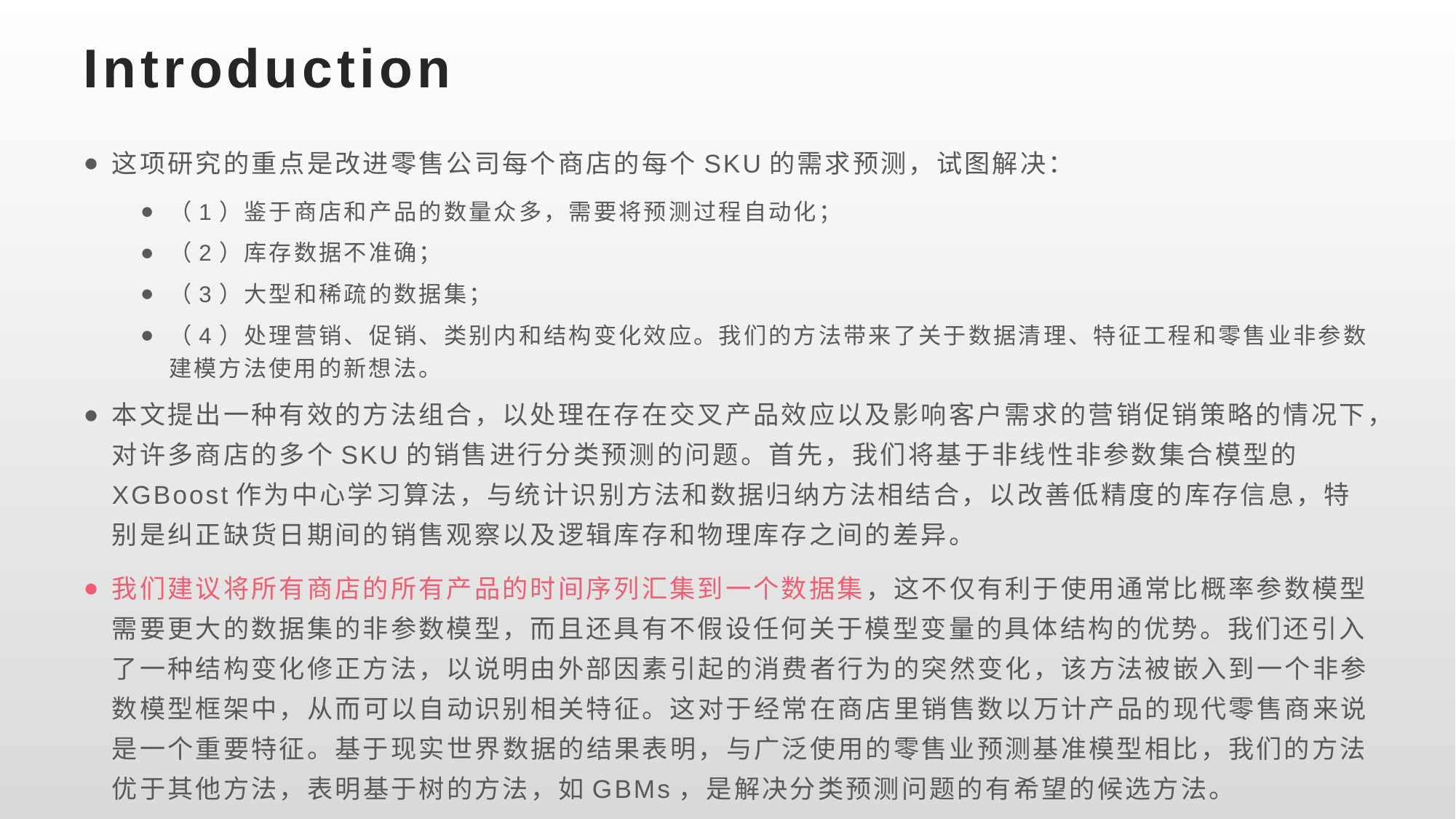

# Introduction
这项研究的重点是改进零售公司每个商店的每个SKU的需求预测，试图解决：
（1）鉴于商店和产品的数量众多，需要将预测过程自动化；
（2）库存数据不准确；
（3）大型和稀疏的数据集；
（4）处理营销、促销、类别内和结构变化效应。我们的方法带来了关于数据清理、特征工程和零售业非参数建模方法使用的新想法。
本文提出一种有效的方法组合，以处理在存在交叉产品效应以及影响客户需求的营销促销策略的情况下，对许多商店的多个SKU的销售进行分类预测的问题。首先，我们将基于非线性非参数集合模型的XGBoost作为中心学习算法，与统计识别方法和数据归纳方法相结合，以改善低精度的库存信息，特别是纠正缺货日期间的销售观察以及逻辑库存和物理库存之间的差异。
我们建议将所有商店的所有产品的时间序列汇集到一个数据集，这不仅有利于使用通常比概率参数模型需要更大的数据集的非参数模型，而且还具有不假设任何关于模型变量的具体结构的优势。我们还引入了一种结构变化修正方法，以说明由外部因素引起的消费者行为的突然变化，该方法被嵌入到一个非参数模型框架中，从而可以自动识别相关特征。这对于经常在商店里销售数以万计产品的现代零售商来说是一个重要特征。基于现实世界数据的结果表明，与广泛使用的零售业预测基准模型相比，我们的方法优于其他方法，表明基于树的方法，如GBMs，是解决分类预测问题的有希望的候选方法。